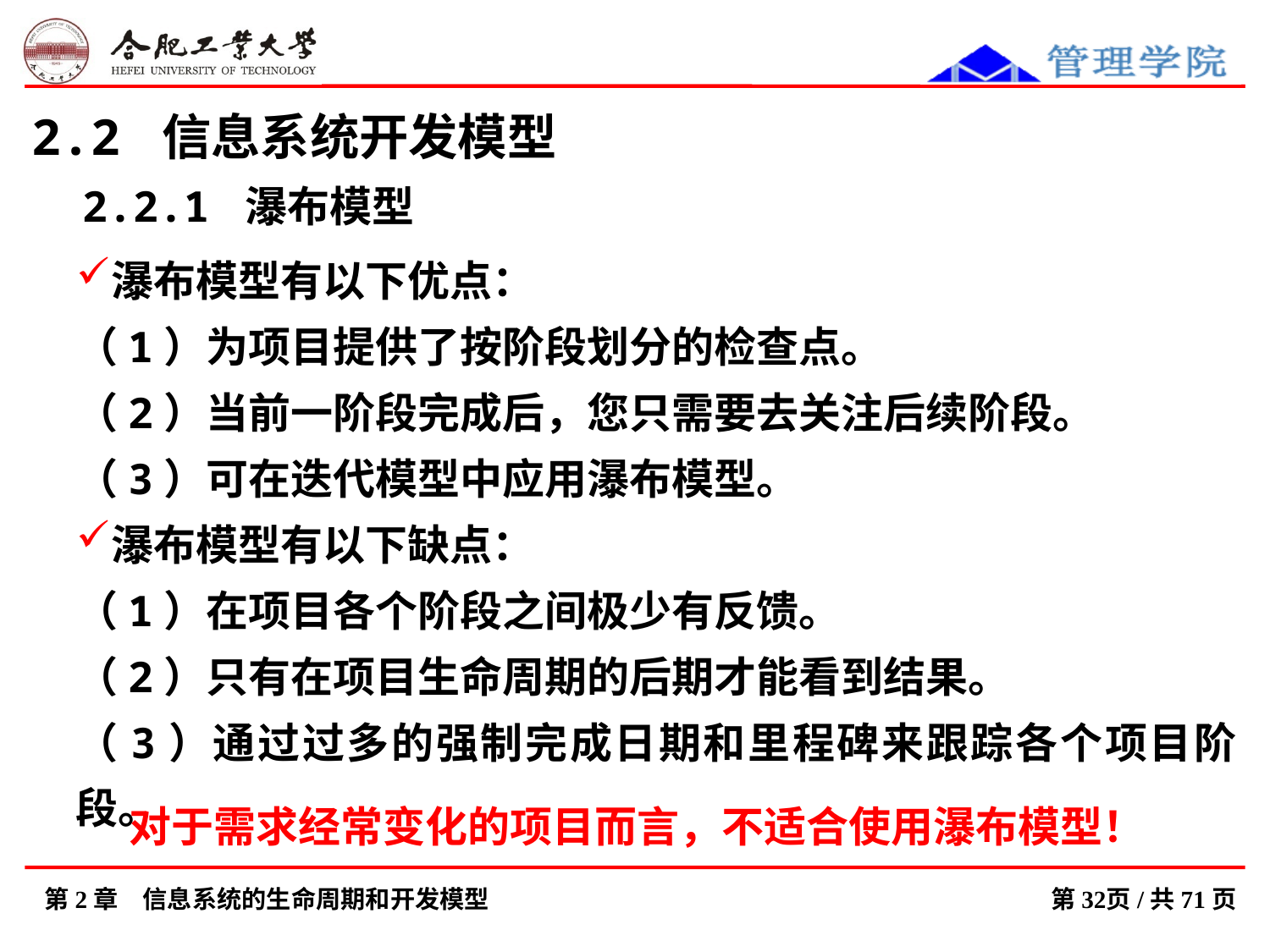

2.2 信息系统开发模型
  2.2.1 瀑布模型
瀑布模型有以下优点：
（1）为项目提供了按阶段划分的检查点。
（2）当前一阶段完成后，您只需要去关注后续阶段。
（3）可在迭代模型中应用瀑布模型。
瀑布模型有以下缺点：
（1）在项目各个阶段之间极少有反馈。
（2）只有在项目生命周期的后期才能看到结果。
（3）通过过多的强制完成日期和里程碑来跟踪各个项目阶段。
对于需求经常变化的项目而言，不适合使用瀑布模型！
第2章　信息系统的生命周期和开发模型